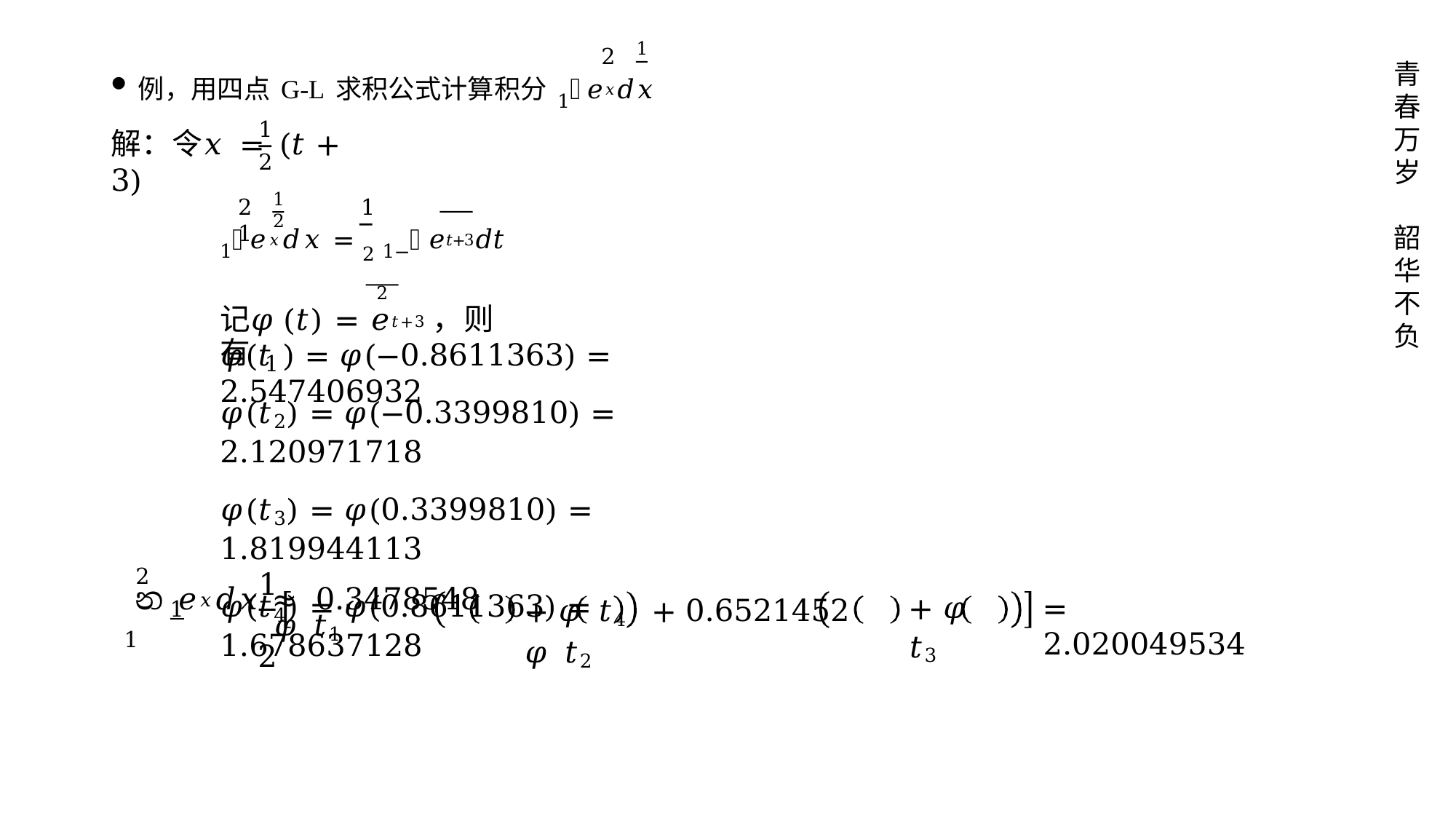

1
2
例，用四点G-L求积公式计算积分׬1  𝑒𝑥𝑑𝑥
青 春 万 岁

1
解：令𝑥 =	(𝑡 + 3)

2
1	2
2	1	1
׬1 𝑒𝑥𝑑𝑥 = 2 ׬−1  𝑒𝑡+3𝑑𝑡
2
记𝜑(𝑡) = 𝑒𝑡+3，则有

韶 华 不 负

𝜑(𝑡 ) = 𝜑(−0.8611363) = 2.547406932
1
𝜑(𝑡2) = 𝜑(−0.3399810) = 2.120971718
𝜑(𝑡3) = 𝜑(0.3399810) = 1.819944113
𝜑(𝑡4) = 𝜑(0.8611363) = 1.678637128
2
1
 1
න	𝑒𝑥𝑑𝑥 ≈	0.3478548 𝜑 𝑡1
2
+ 𝜑 𝑡4	+ 0.6521452 𝜑 𝑡2
+ 𝜑 𝑡3
= 2.020049534

1